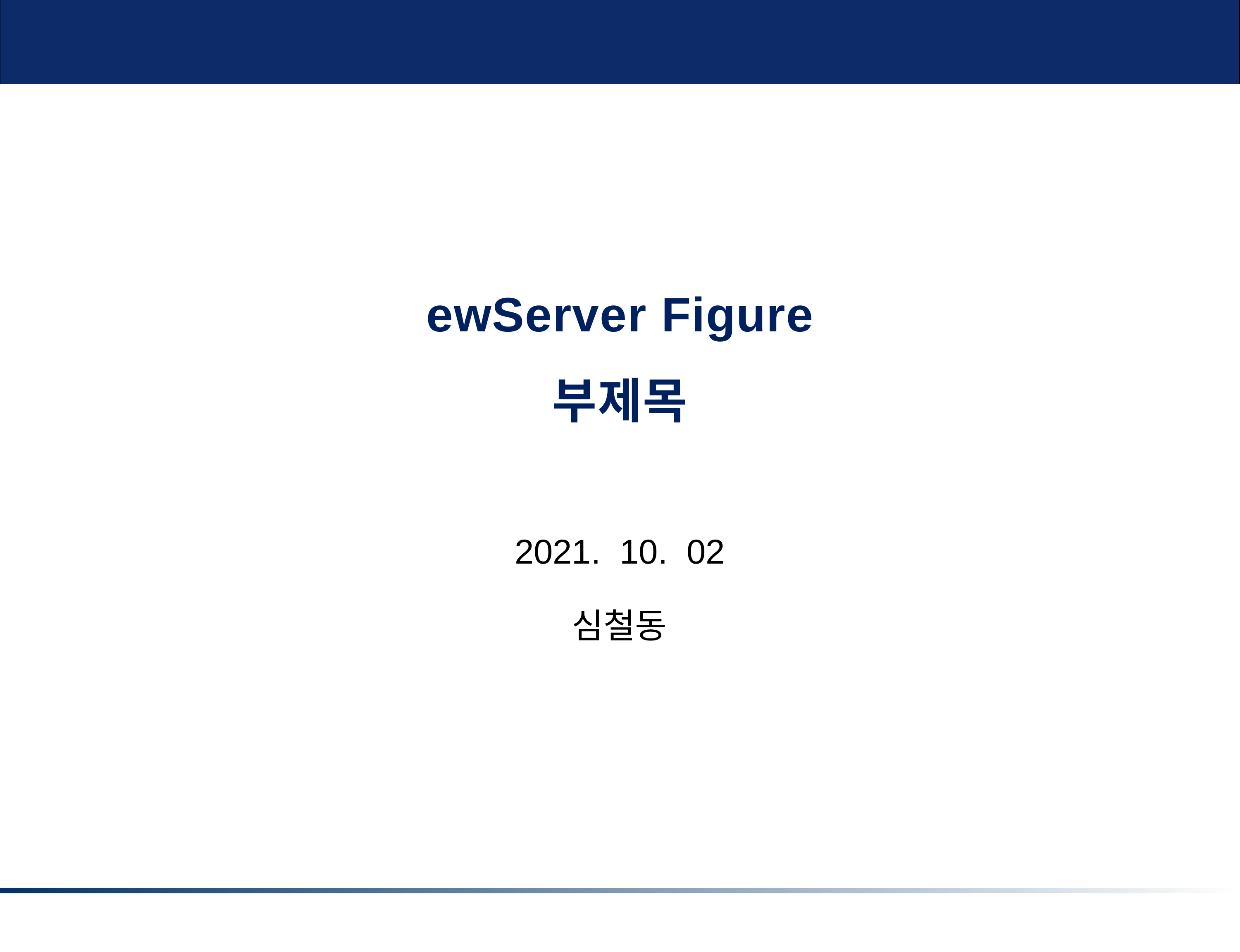

ewServer Figure
부제목
2021.  10.  02
심철동